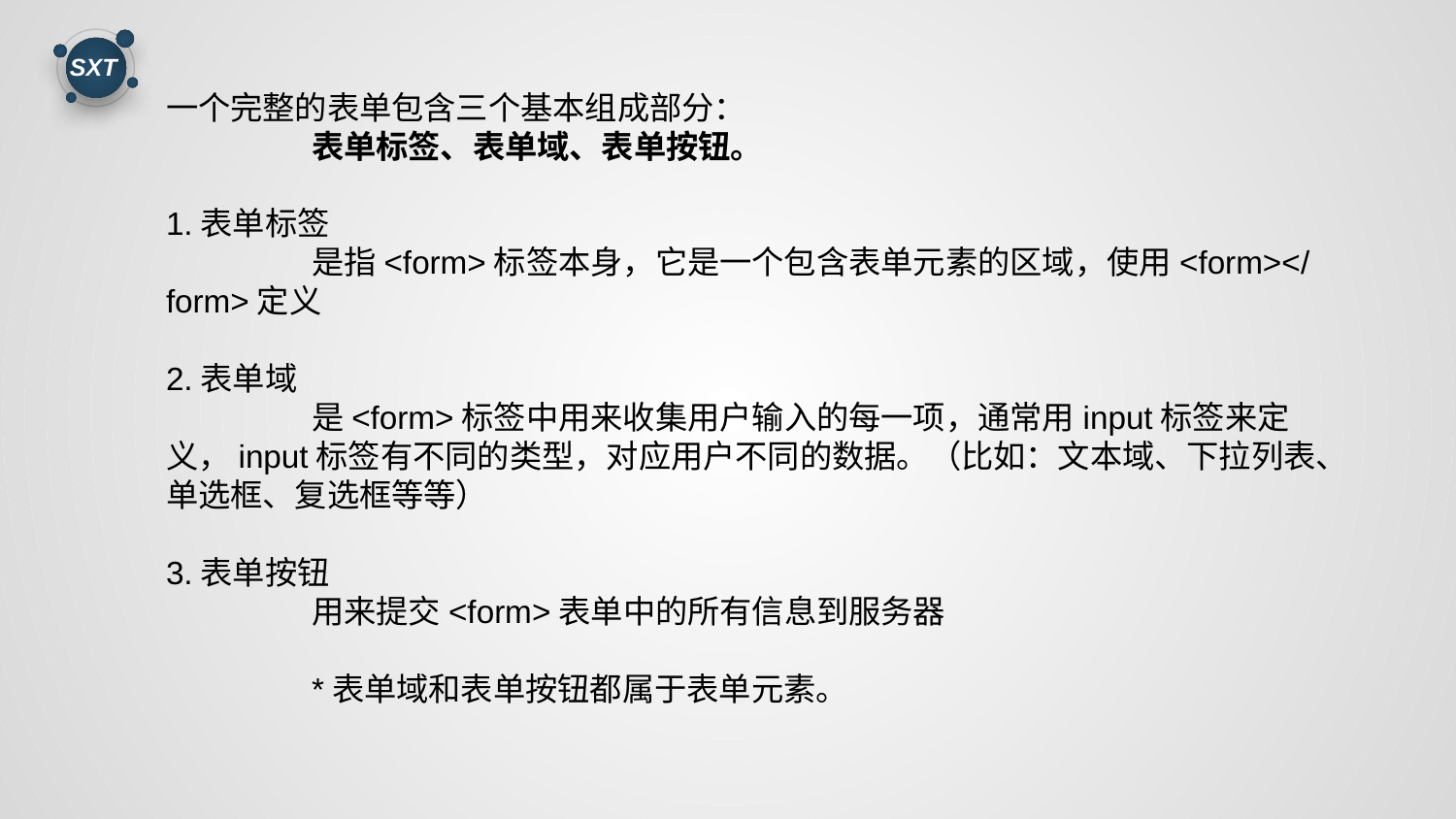

一个完整的表单包含三个基本组成部分：
	表单标签、表单域、表单按钮。

1.表单标签
	是指<form>标签本身，它是一个包含表单元素的区域，使用<form></form>定义

2.表单域
	是<form>标签中用来收集用户输入的每一项，通常用input标签来定义，input标签有不同的类型，对应用户不同的数据。（比如：文本域、下拉列表、单选框、复选框等等）

3.表单按钮
	用来提交<form>表单中的所有信息到服务器

	*表单域和表单按钮都属于表单元素。